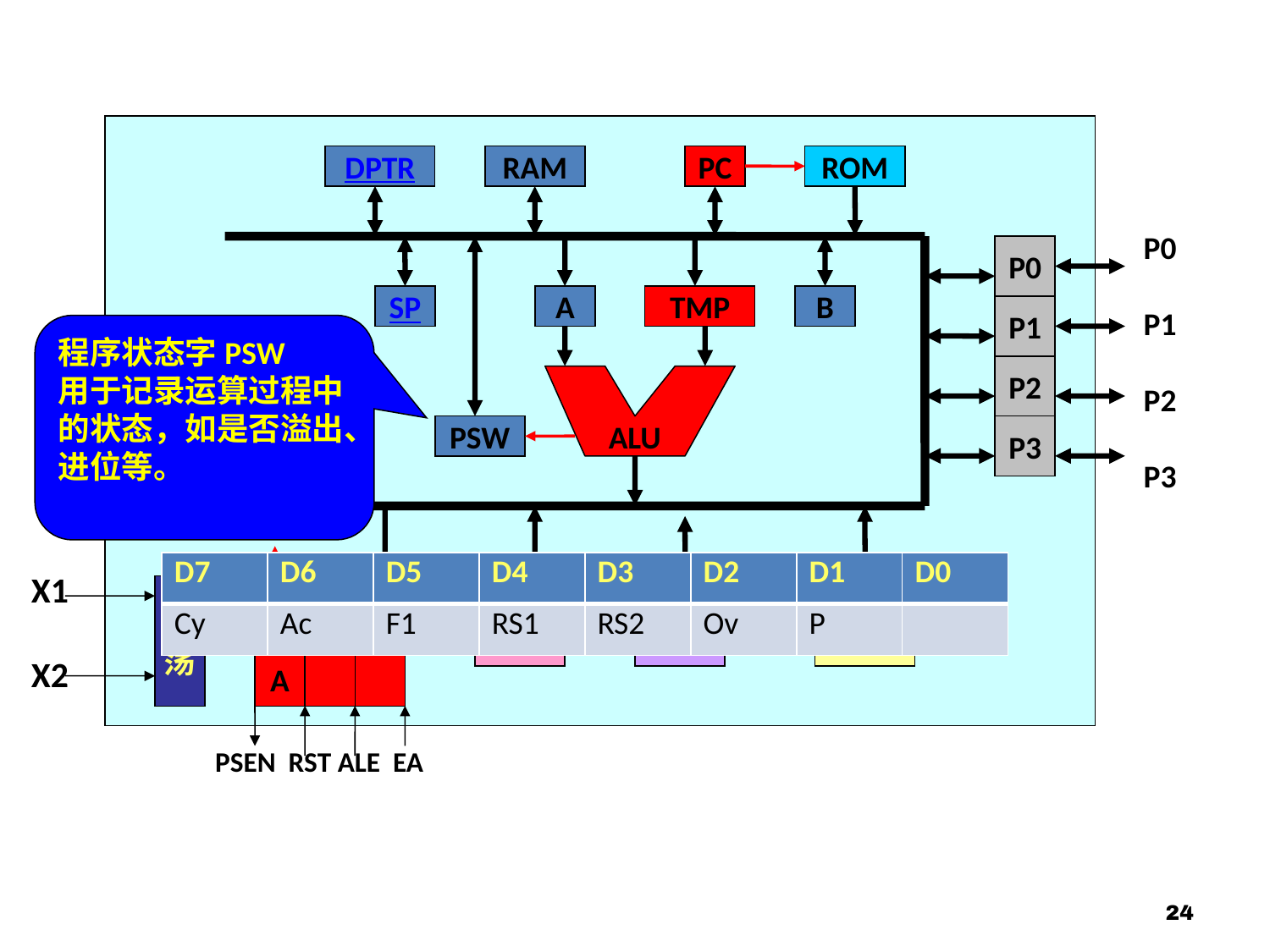

DPTR
RAM
PC
ROM

P0

P0

P1

P2

P3

SP
A
TMP
B
P1
程序状态字PSW
用于记录运算过程中的状态，如是否溢出、进位等。

P2

PSW
ALU
P3

| D7 | D6 | D5 | D4 | D3 | D2 | D1 | D0 |
| --- | --- | --- | --- | --- | --- | --- | --- |
| Cy | Ac | F1 | RS1 | RS2 | Ov | P |  |
X1

X2
振
荡
P
L
A
ID
IR
串口
中断
定时

   PSEN  RST ALE  EA
24